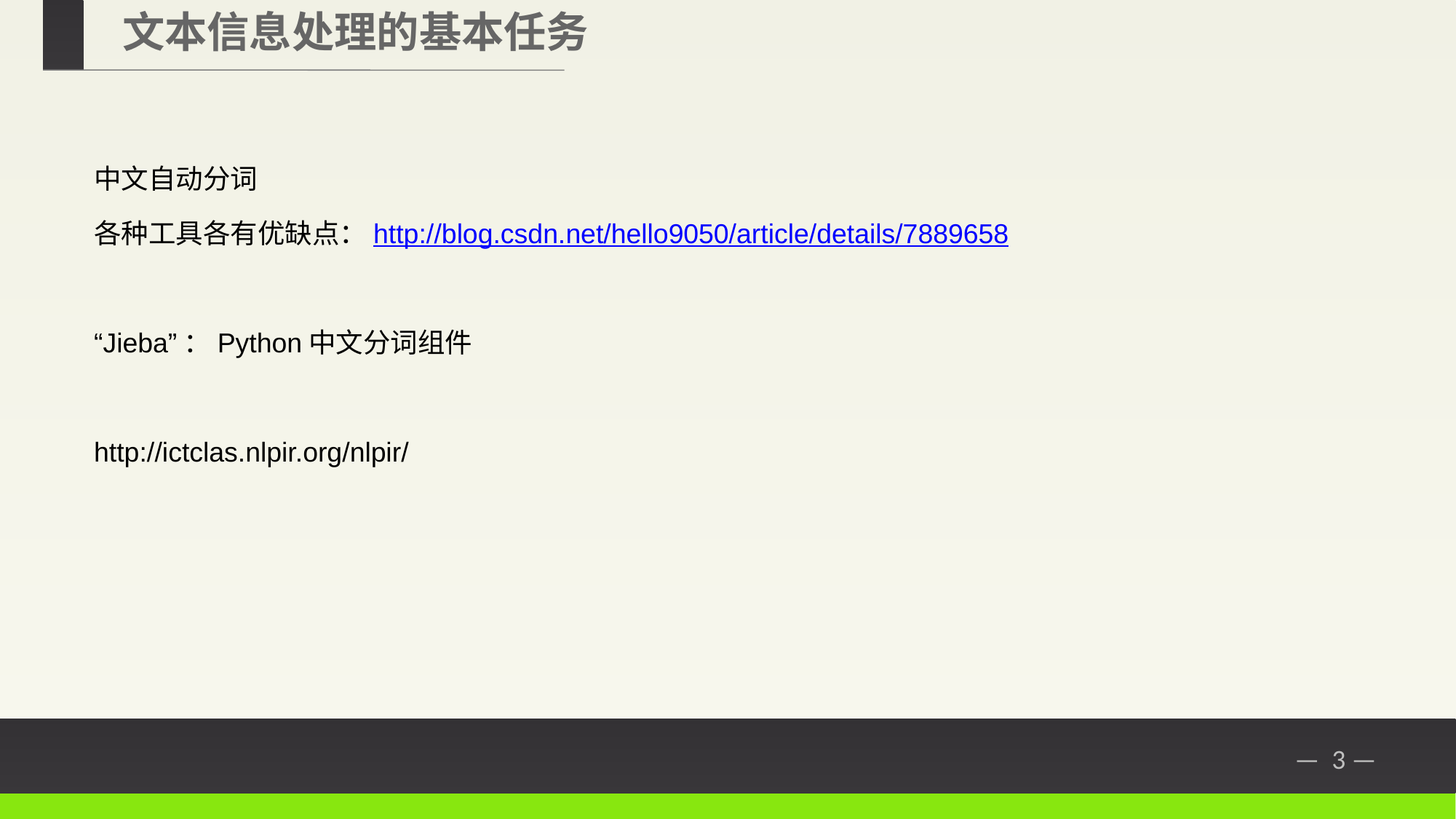

文本信息处理的基本任务

中文自动分词
各种工具各有优缺点：http://blog.csdn.net/hello9050/article/details/7889658

“Jieba”：Python中文分词组件

http://ictclas.nlpir.org/nlpir/